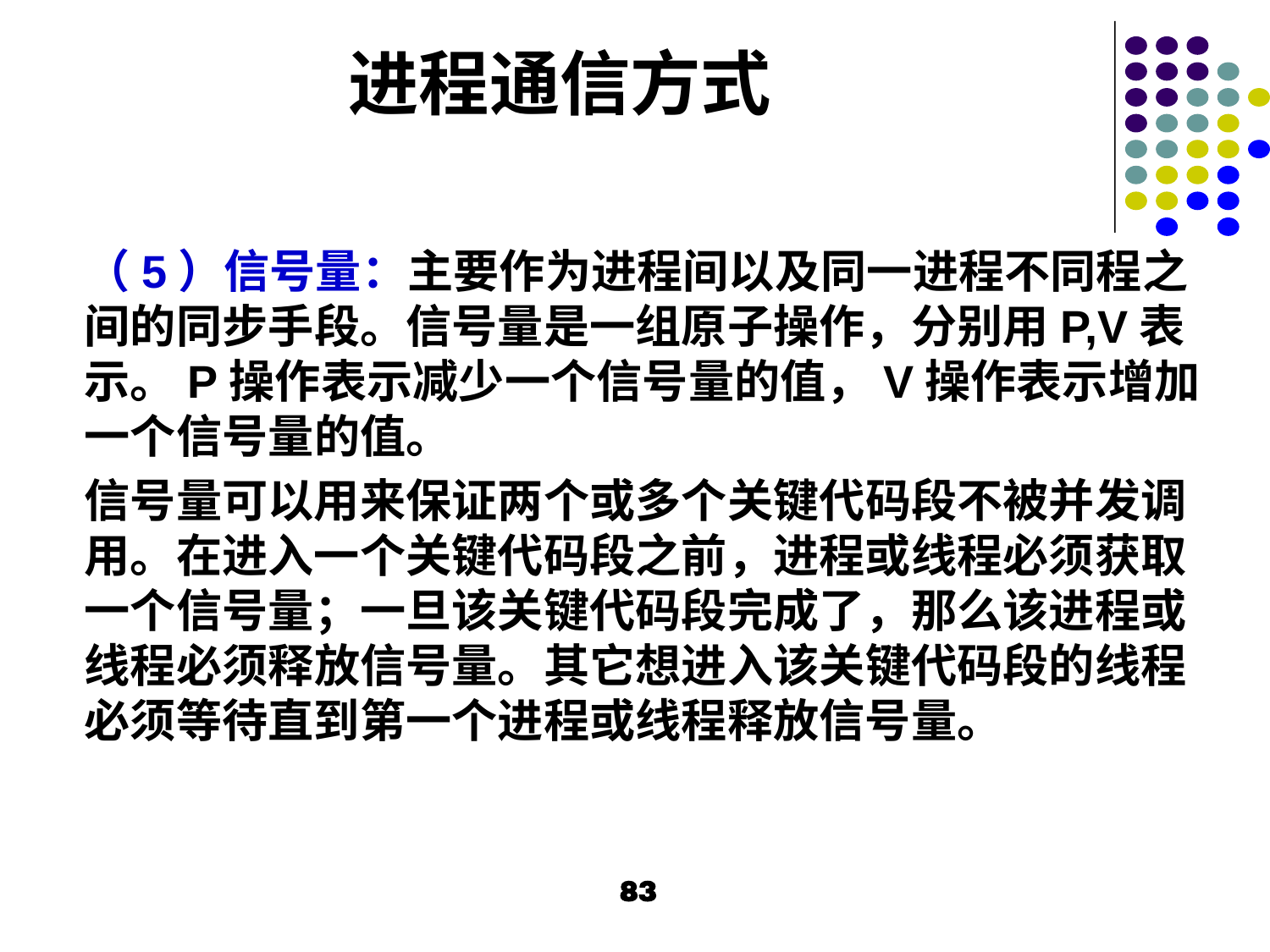

进程通信方式
（5）信号量：主要作为进程间以及同一进程不同程之间的同步手段。信号量是一组原子操作，分别用P,V表示。P操作表示减少一个信号量的值，V操作表示增加一个信号量的值。
信号量可以用来保证两个或多个关键代码段不被并发调用。在进入一个关键代码段之前，进程或线程必须获取一个信号量；一旦该关键代码段完成了，那么该进程或线程必须释放信号量。其它想进入该关键代码段的线程必须等待直到第一个进程或线程释放信号量。

83